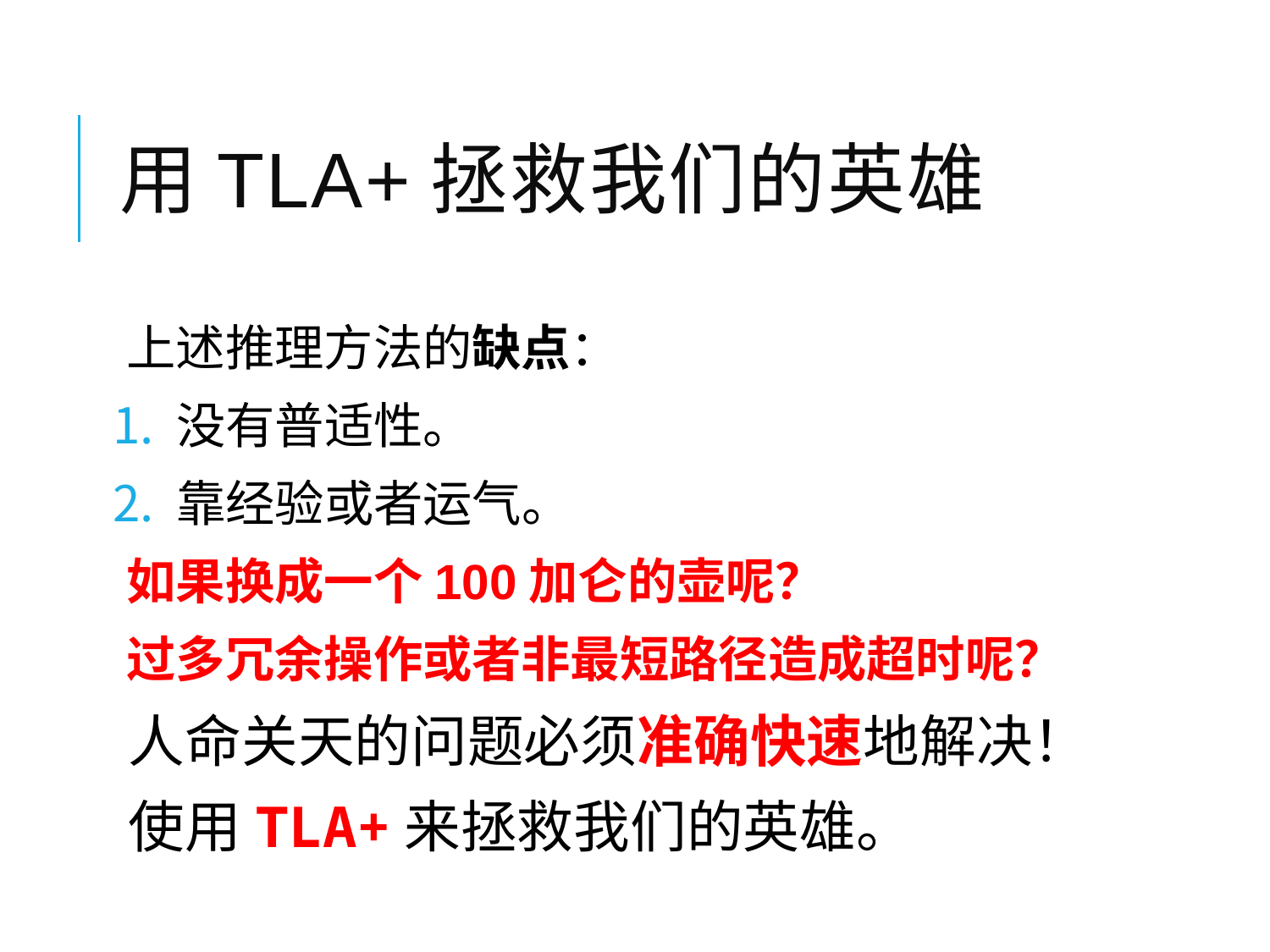

# 用TLA+拯救我们的英雄
上述推理方法的缺点：
没有普适性。
靠经验或者运气。
如果换成一个100加仑的壶呢？
过多冗余操作或者非最短路径造成超时呢？
人命关天的问题必须准确快速地解决！
使用TLA+来拯救我们的英雄。